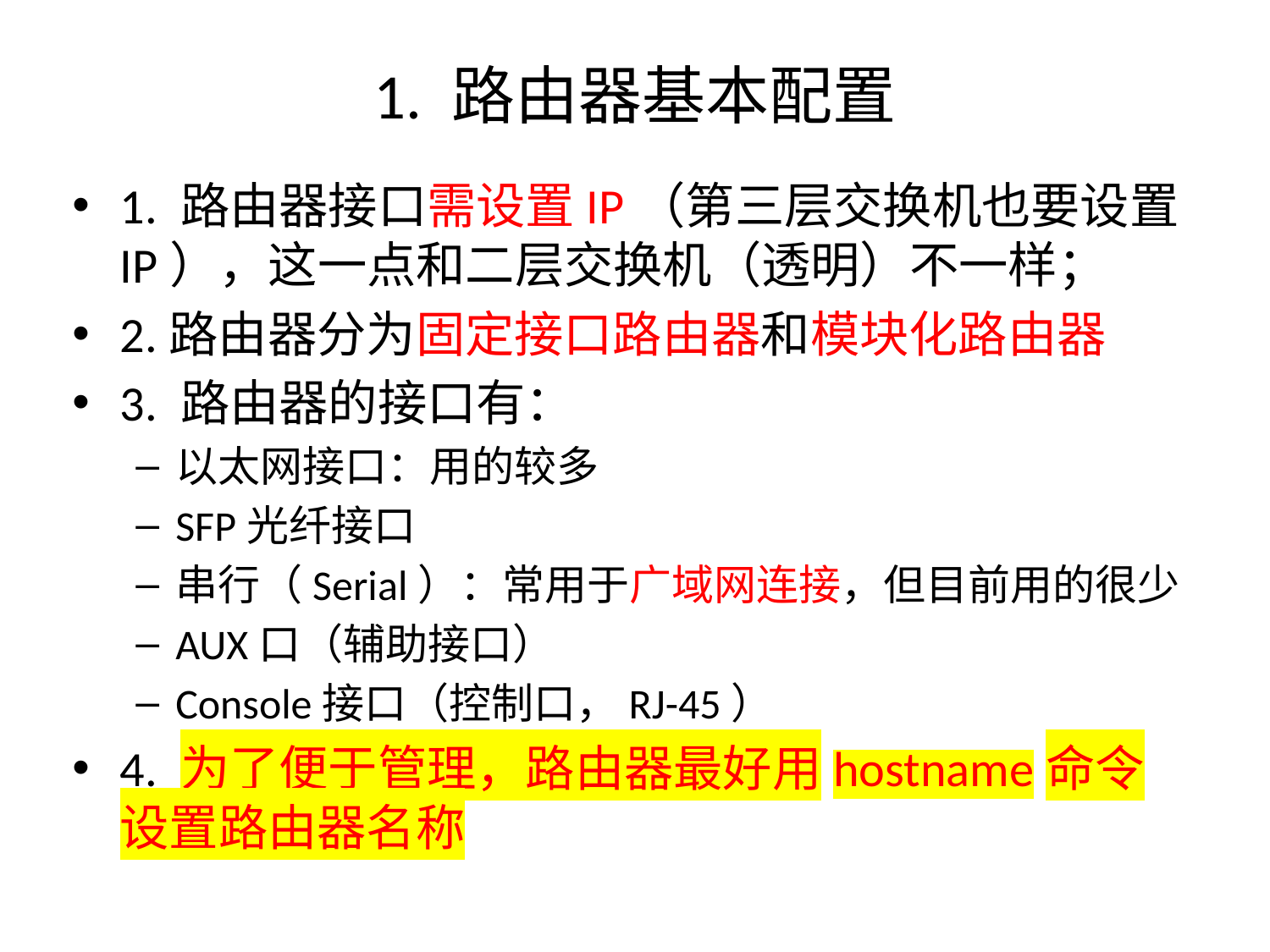

# 1. 路由器基本配置
1. 路由器接口需设置IP（第三层交换机也要设置IP），这一点和二层交换机（透明）不一样；
2.路由器分为固定接口路由器和模块化路由器
3. 路由器的接口有：
以太网接口：用的较多
SFP光纤接口
串行（Serial）：常用于广域网连接，但目前用的很少
AUX口（辅助接口）
Console接口（控制口，RJ-45）
4. 为了便于管理，路由器最好用hostname命令设置路由器名称